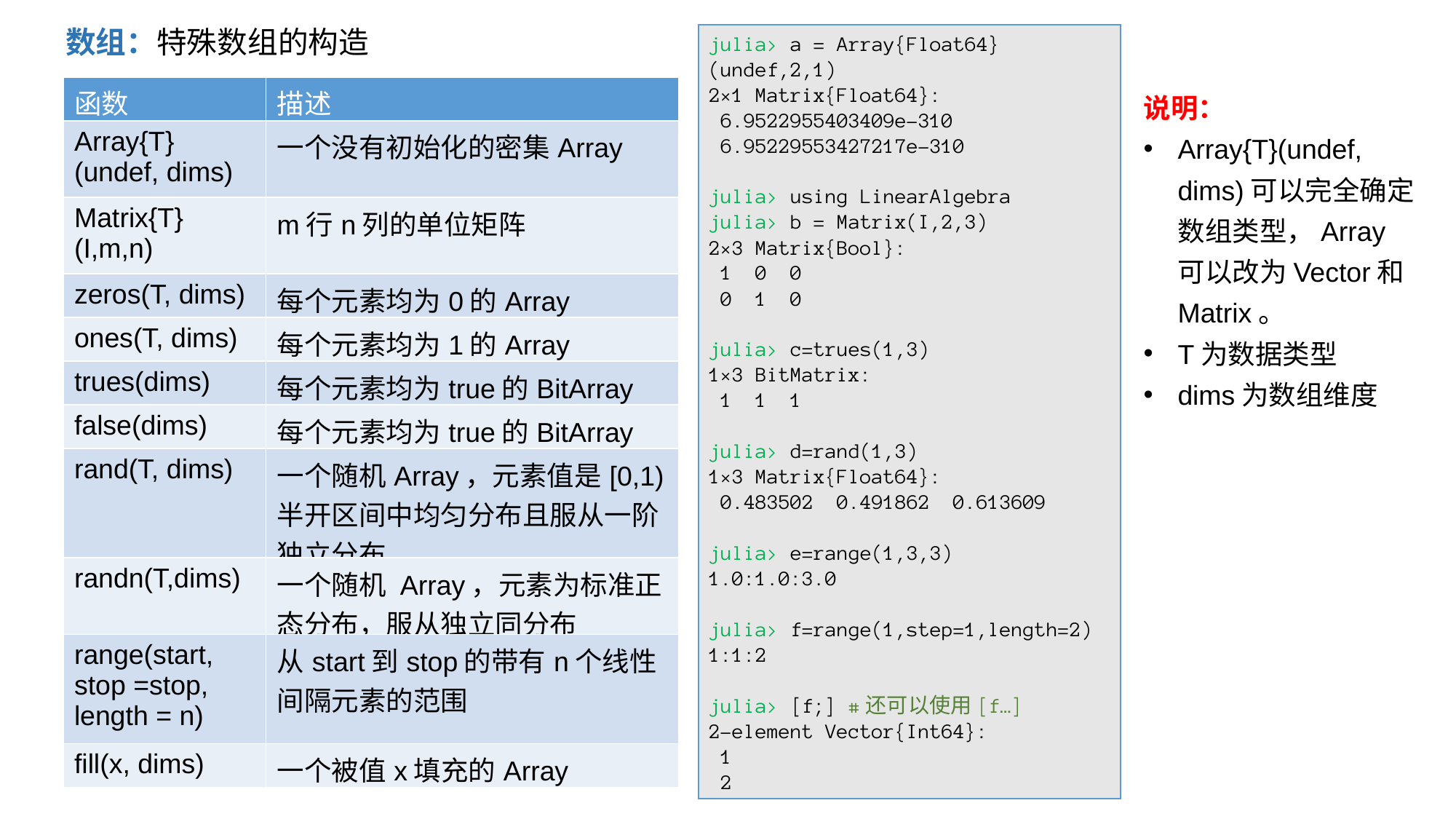

数组：特殊数组的构造
julia> a = Array{Float64}(undef,2,1)
2×1 Matrix{Float64}:
 6.9522955403409e-310
 6.95229553427217e-310

julia> using LinearAlgebra
julia> b = Matrix(I,2,3)
2×3 Matrix{Bool}:
 1  0  0
 0  1  0

julia> c=trues(1,3)
1×3 BitMatrix:
 1  1  1

julia> d=rand(1,3)
1×3 Matrix{Float64}:
 0.483502  0.491862  0.613609

julia> e=range(1,3,3)
1.0:1.0:3.0

julia> f=range(1,step=1,length=2)
1:1:2

julia> [f;] #还可以使用[f…]
2-element Vector{Int64}:
 1
 2
| 函数 | 描述 |
| --- | --- |
| Array{T}(undef, dims) | 一个没有初始化的密集Array |
| Matrix{T}(I,m,n) | m行n列的单位矩阵 |
| zeros(T, dims) | 每个元素均为0的Array |
| ones(T, dims) | 每个元素均为1的Array |
| trues(dims) | 每个元素均为true的BitArray |
| false(dims) | 每个元素均为true的BitArray |
| rand(T, dims) | 一个随机Array，元素值是[0,1)半开区间中均匀分布且服从一阶独立分布 |
| randn(T,dims) | 一个随机 Array，元素为标准正态分布，服从独立同分布 |
| range(start, stop =stop, length = n) | 从start到stop的带有n个线性间隔元素的范围 |
| fill(x, dims) | 一个被值x填充的Array |
说明：
Array{T}(undef, dims)可以完全确定数组类型，Array可以改为Vector和Matrix。
T为数据类型
dims为数组维度